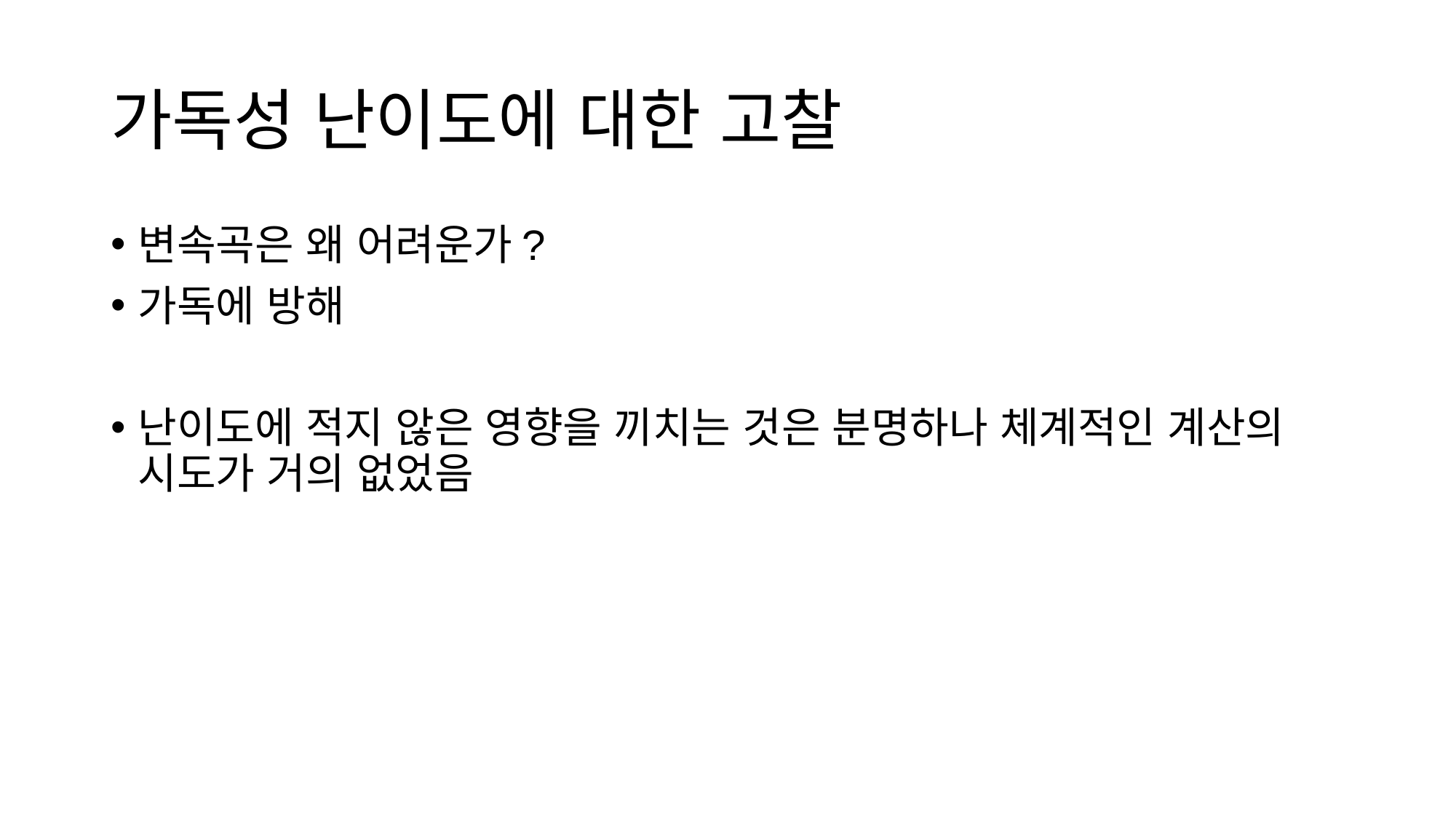

# 가독성 난이도에 대한 고찰
변속곡은 왜 어려운가?
가독에 방해

난이도에 적지 않은 영향을 끼치는 것은 분명하나 체계적인 계산의 시도가 거의 없었음